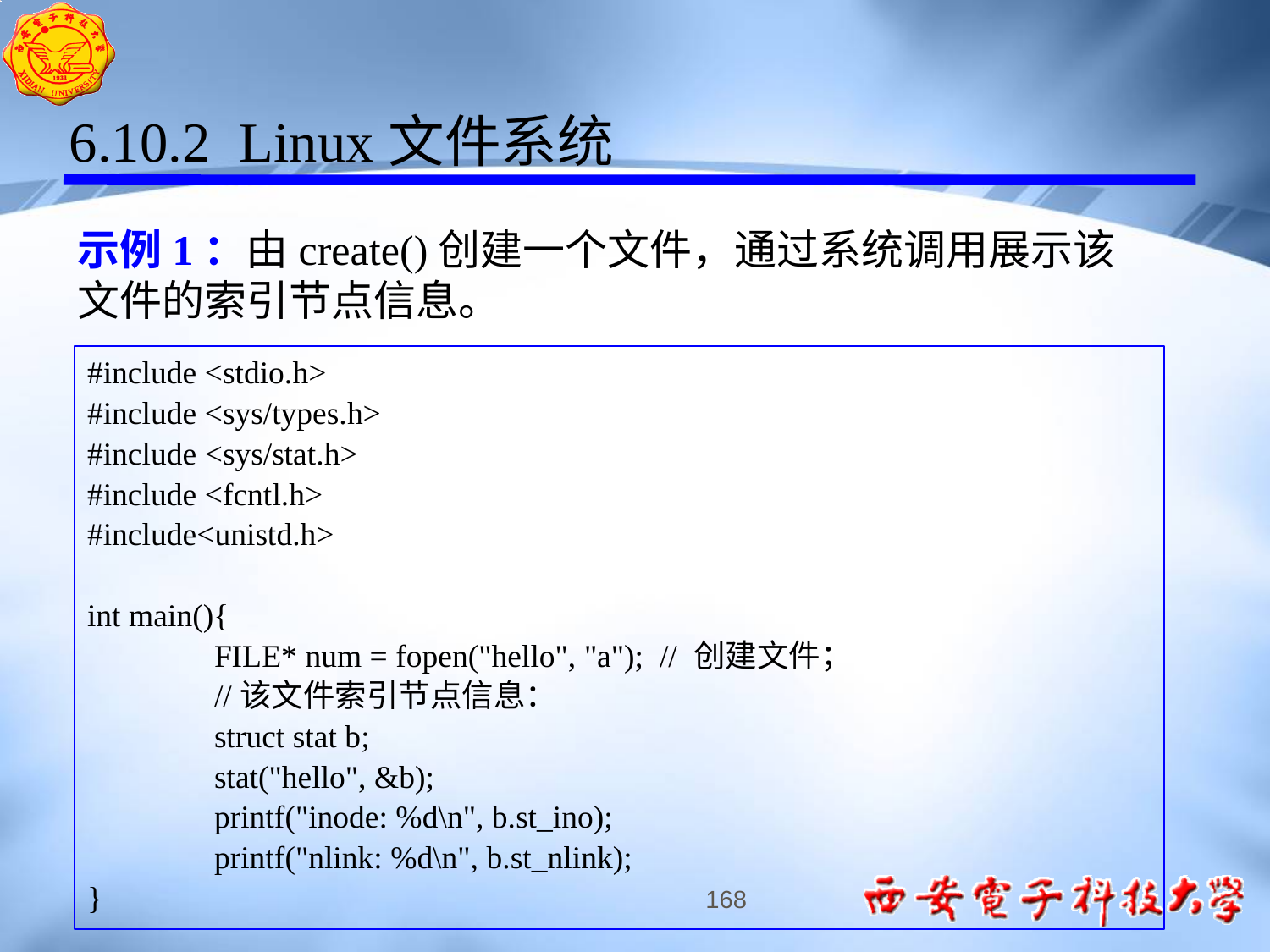

6.10.2  Linux文件系统
示例1：由create()创建一个文件，通过系统调用展示该文件的索引节点信息。

#include <stdio.h>
#include <sys/types.h>
#include <sys/stat.h>
#include <fcntl.h>
#include<unistd.h>

int main(){
	FILE* num = fopen("hello", "a");  // 创建文件；
	//该文件索引节点信息：
	struct stat b;
	stat("hello", &b);
	printf("inode: %d\n", b.st_ino);
	printf("nlink: %d\n", b.st_nlink);
}
168